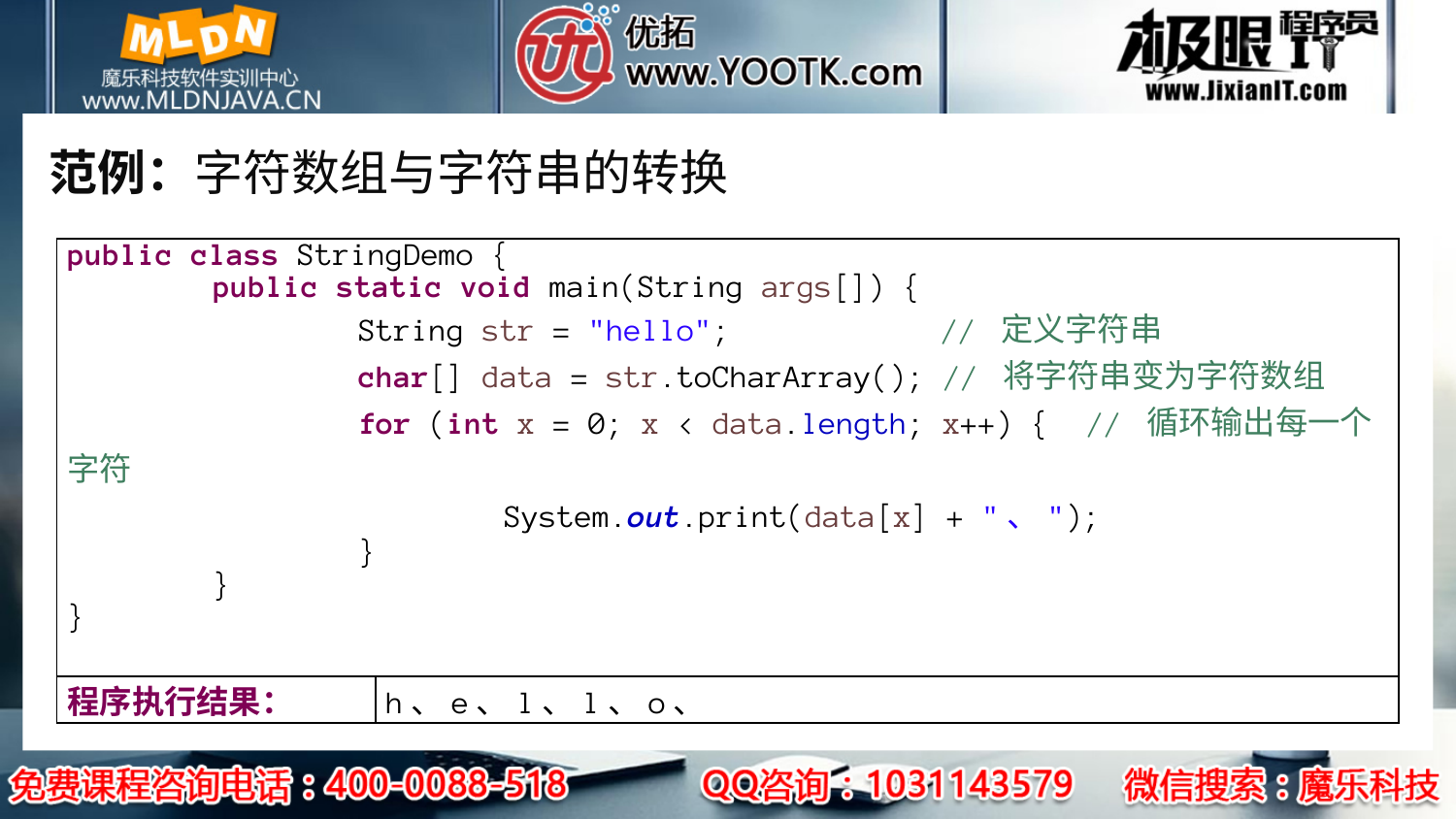

# 范例：字符数组与字符串的转换
| public class StringDemo { public static void main(String args[]) { String str = "hello"; // 定义字符串 char[] data = str.toCharArray(); // 将字符串变为字符数组 for (int x = 0; x < data.length; x++) { // 循环输出每一个字符 System.out.print(data[x] + "、"); } } } |  |
| --- | --- |
| 程序执行结果： | h、e、l、l、o、 |